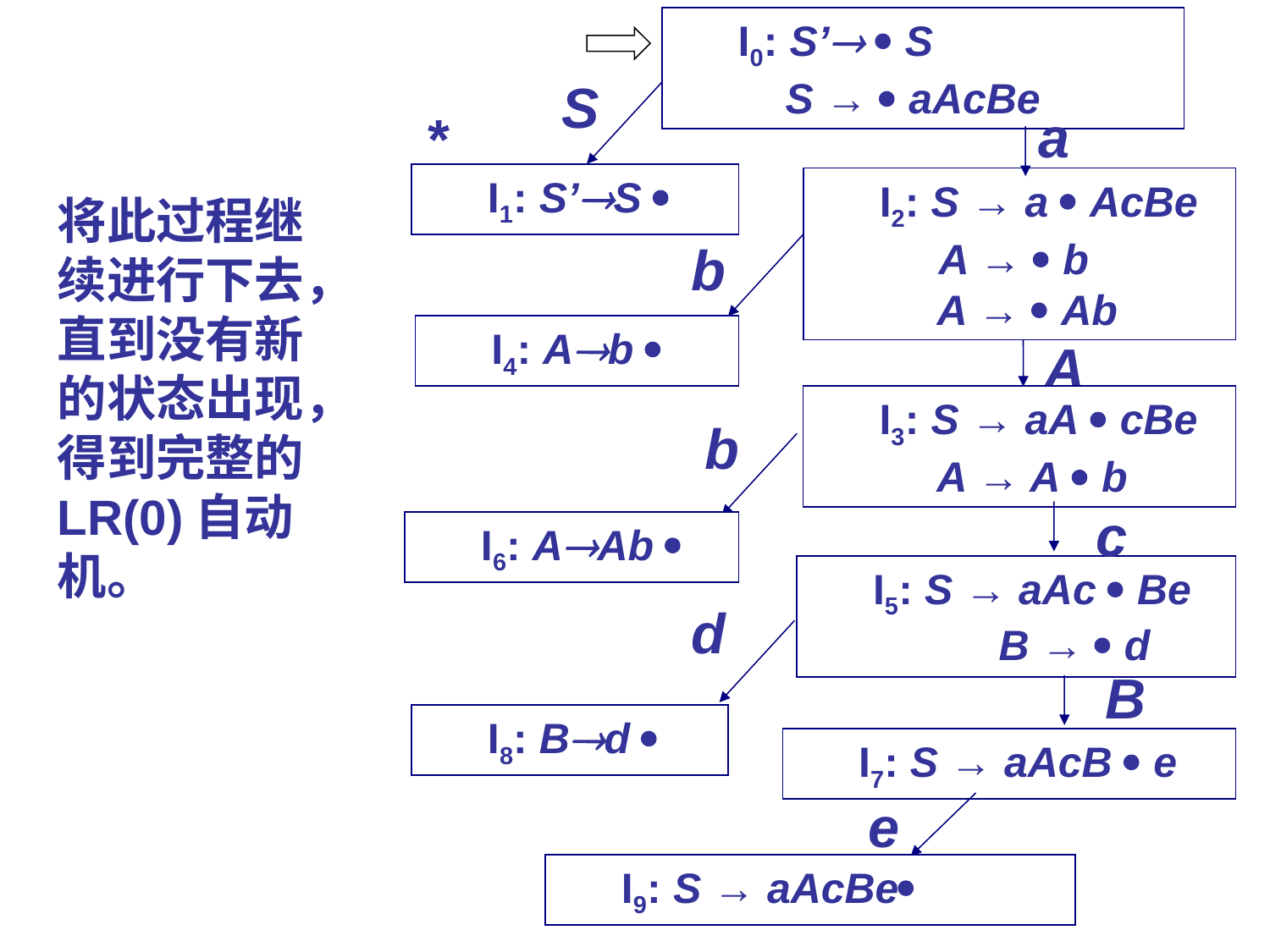

I0: S’→ • S
    S → • aAcBe

S

a
*

I1: S’→S •
I2: S → a • AcBe
     A → • b
     A → • Ab
将此过程继续进行下去，
直到没有新的状态出现，得到完整的 LR(0)自动机。
b

I4: A→b •
A

I3: S → aA • cBe
     A → A • b
b

c

I6: A→Ab •
I5: S → aAc • Be
d
B → • d

B

I8: B→d •
I7: S → aAcB • e
e

I9: S → aAcBe•